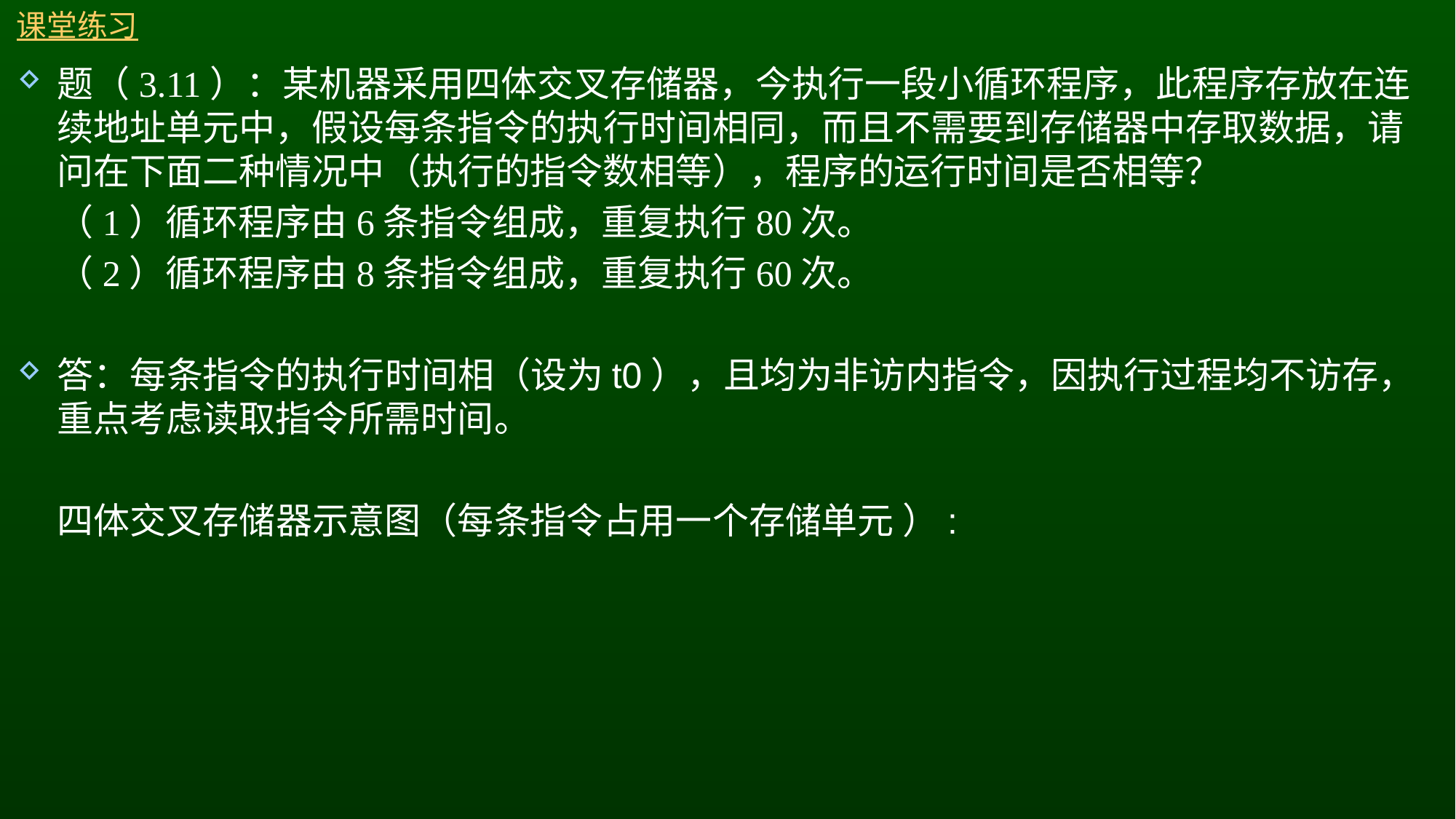

# 课堂练习
题（3.11）：某机器采用四体交叉存储器，今执行一段小循环程序，此程序存放在连续地址单元中，假设每条指令的执行时间相同，而且不需要到存储器中存取数据，请问在下面二种情况中（执行的指令数相等），程序的运行时间是否相等？
	（1）循环程序由6条指令组成，重复执行80次。
	（2）循环程序由8条指令组成，重复执行60次。

答：每条指令的执行时间相（设为t0），且均为非访内指令，因执行过程均不访存，重点考虑读取指令所需时间。

	四体交叉存储器示意图（每条指令占用一个存储单元 ）: